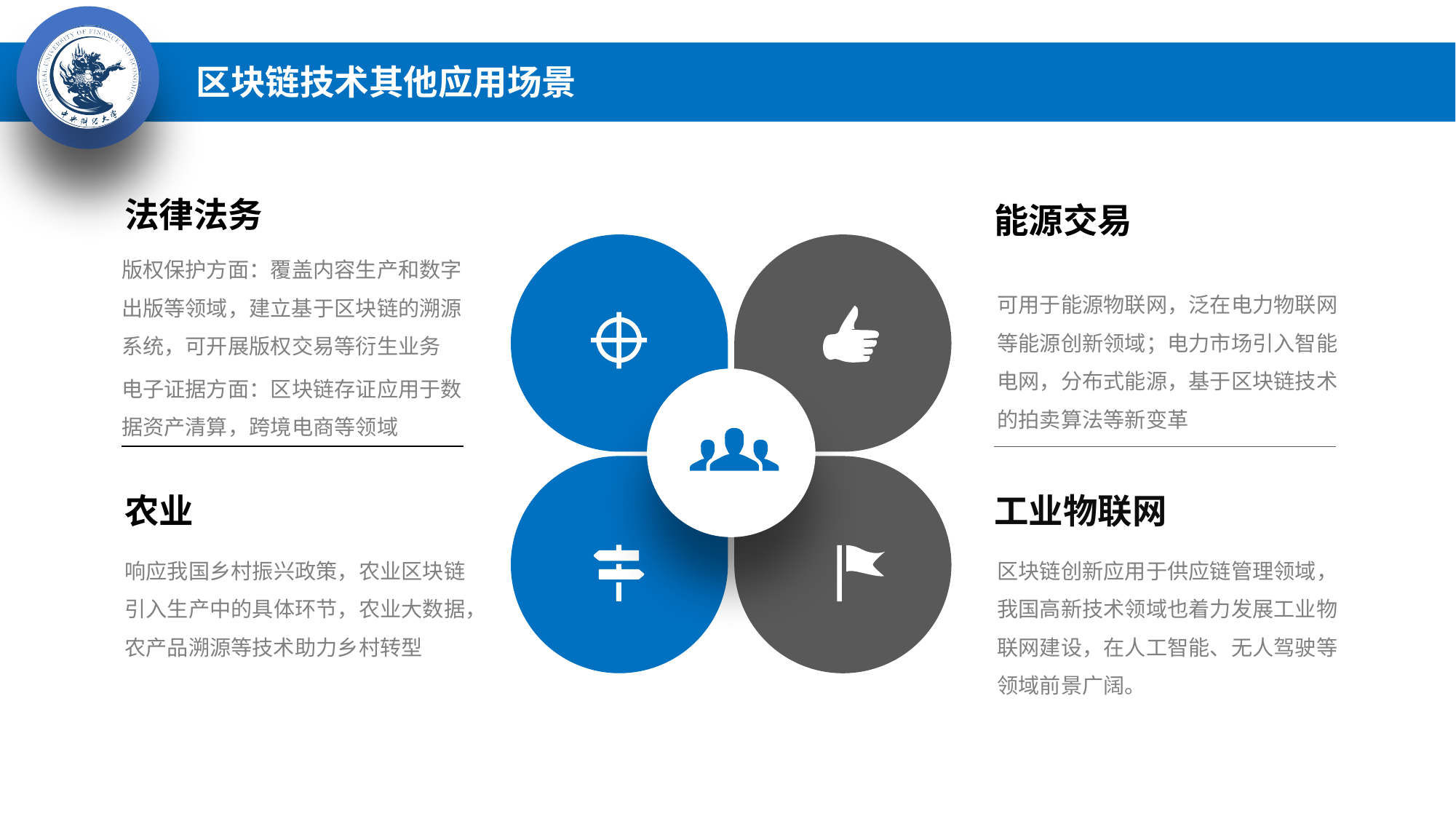

区块链技术其他应用场景
法律法务
能源交易

版权保护方面：覆盖内容生产和数字出版等领域，建立基于区块链的溯源系统，可开展版权交易等衍生业务
电子证据方面：区块链存证应用于数据资产清算，跨境电商等领域
可用于能源物联网，泛在电力物联网等能源创新领域；电力市场引入智能电网，分布式能源，基于区块链技术的拍卖算法等新变革

农业
工业物联网
响应我国乡村振兴政策，农业区块链引入生产中的具体环节，农业大数据，农产品溯源等技术助力乡村转型
区块链创新应用于供应链管理领域，我国高新技术领域也着力发展工业物联网建设，在人工智能、无人驾驶等领域前景广阔。